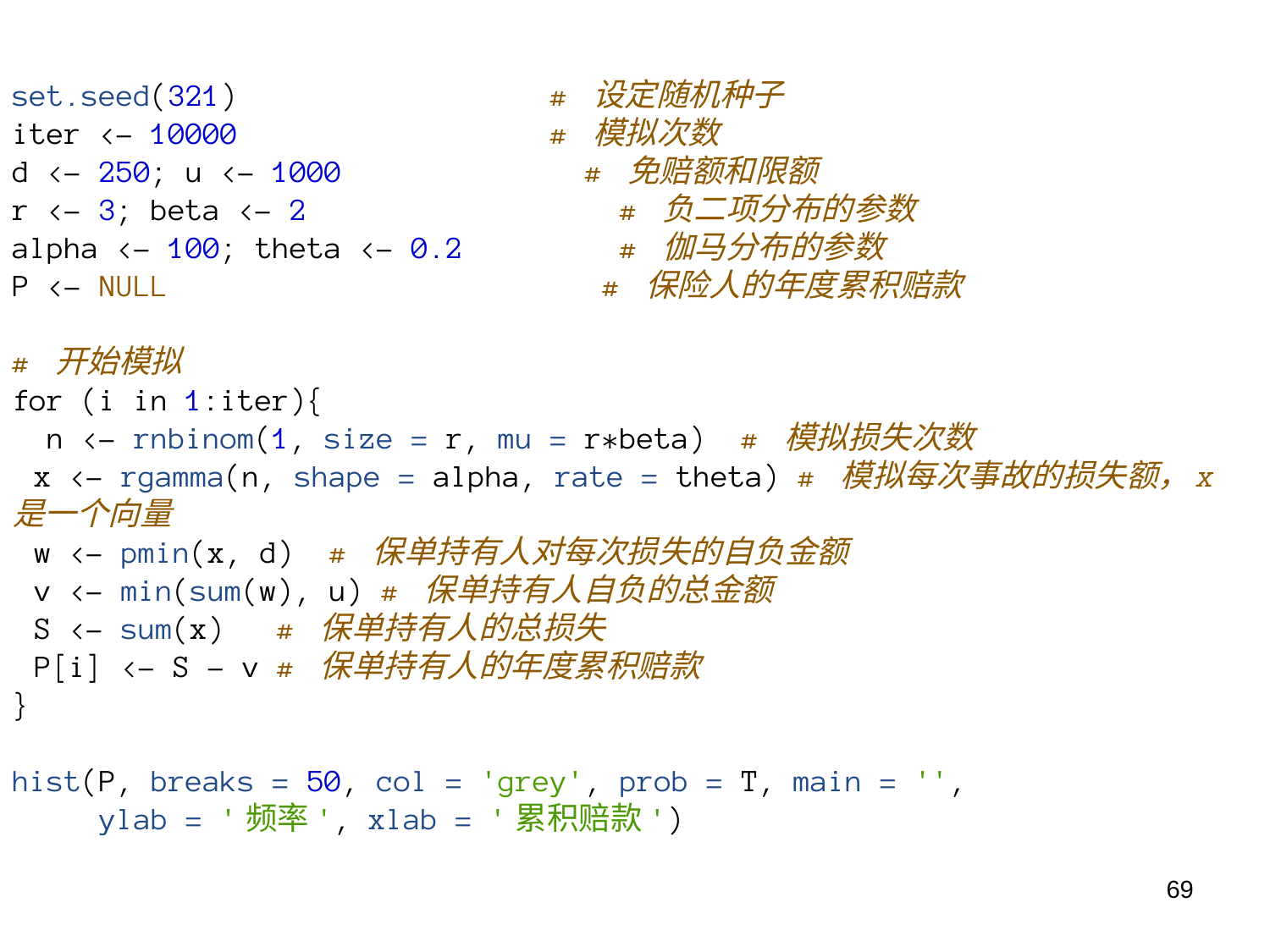

# set.seed(321)                  # 设定随机种子 iter <- 10000                  # 模拟次数 d <- 250; u <- 1000              # 免赔额和限额 r <- 3; beta <- 2                  # 负二项分布的参数 alpha <- 100; theta <- 0.2         # 伽马分布的参数 P <- NULL                         # 保险人的年度累积赔款 # 开始模拟 for (i in 1:iter){ n <- rnbinom(1, size = r, mu = r*beta)  # 模拟损失次数 x <- rgamma(n, shape = alpha, rate = theta) # 模拟每次事故的损失额，x 是一个向量 w <- pmin(x, d)  # 保单持有人对每次损失的自负金额 v <- min(sum(w), u) # 保单持有人自负的总金额 S <- sum(x)   # 保单持有人的总损失 P[i] <- S - v # 保单持有人的年度累积赔款 } hist(P, breaks = 50, col = 'grey', prob = T, main = '', ylab = '频率', xlab = '累积赔款')
69